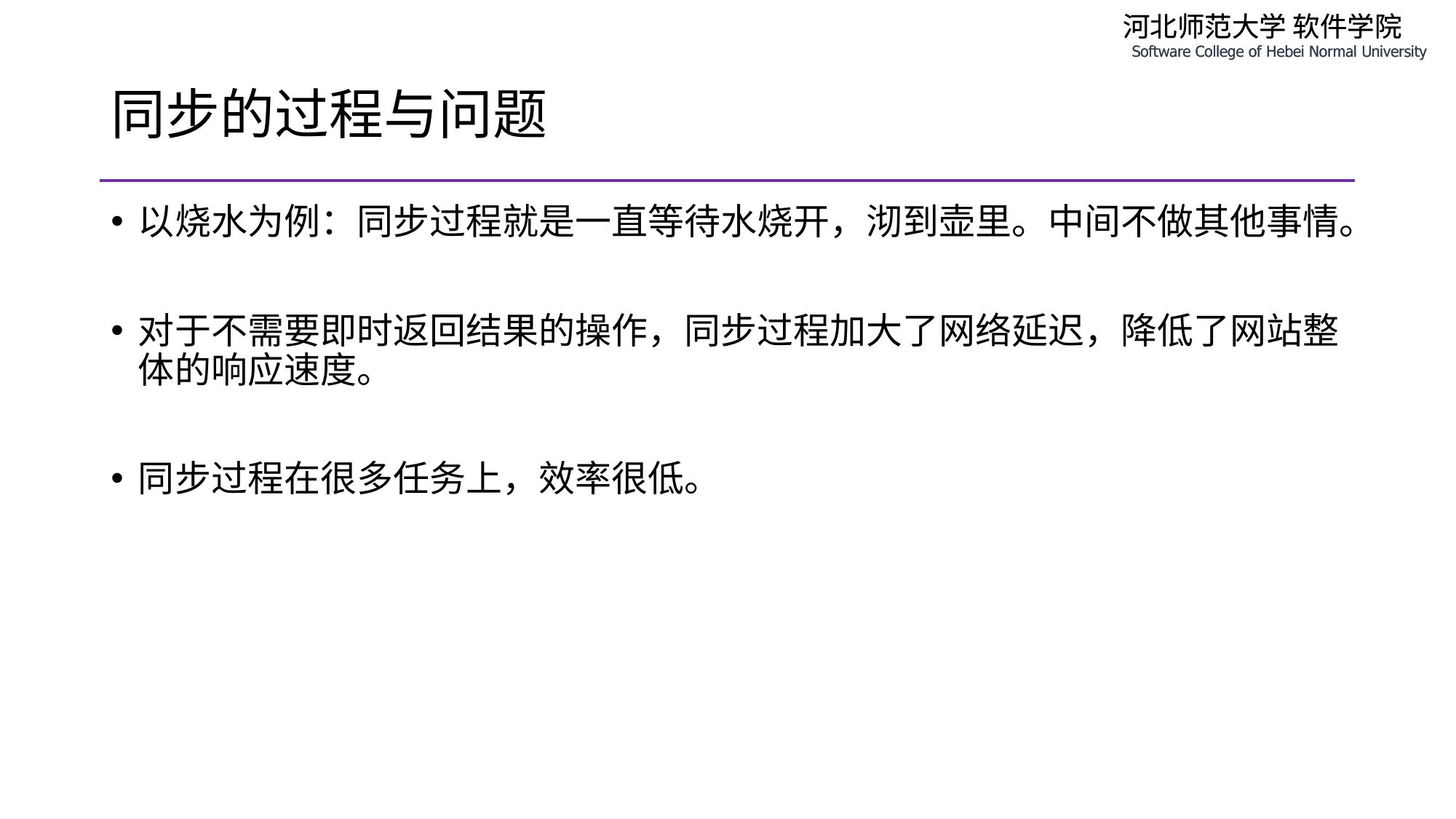

# 同步的过程与问题
以烧水为例：同步过程就是一直等待水烧开，沏到壶里。中间不做其他事情。

对于不需要即时返回结果的操作，同步过程加大了网络延迟，降低了网站整体的响应速度。

同步过程在很多任务上，效率很低。